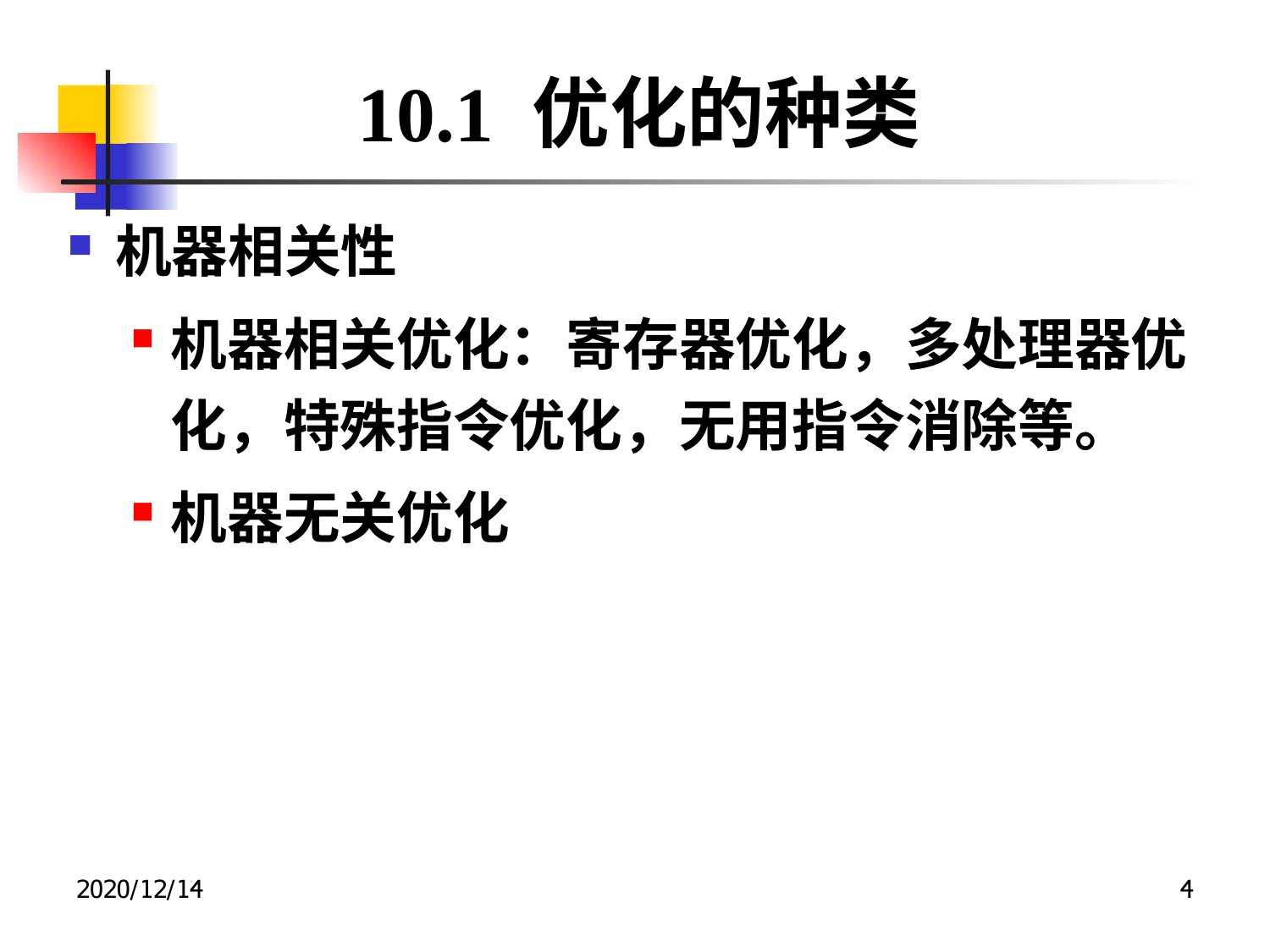

10.1 优化的种类
机器相关性
机器相关优化：寄存器优化，多处理器优化，特殊指令优化，无用指令消除等。
机器无关优化
2020/12/14
4